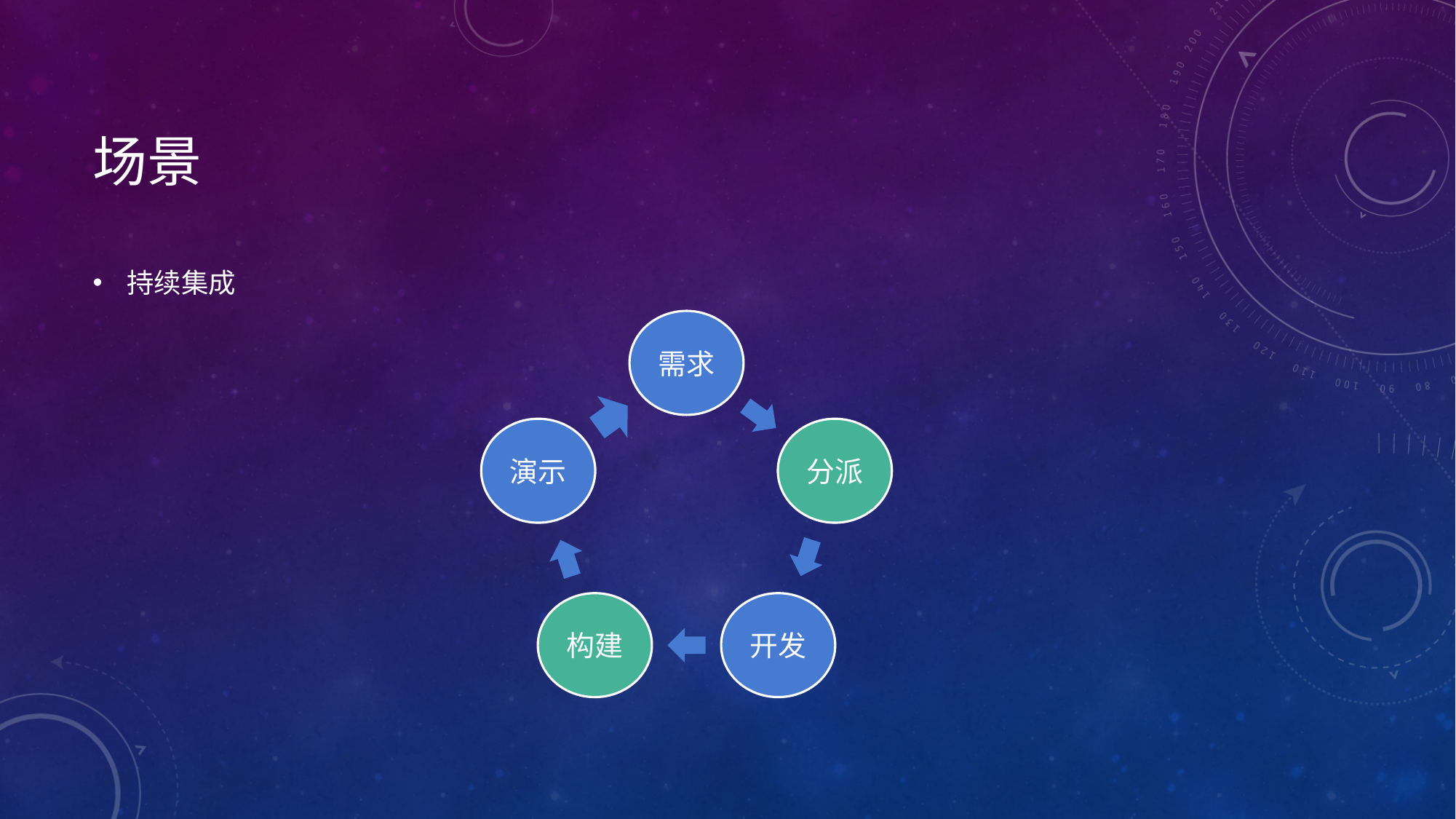

# 场景
持续集成

需求
分派
开发
构建
演示